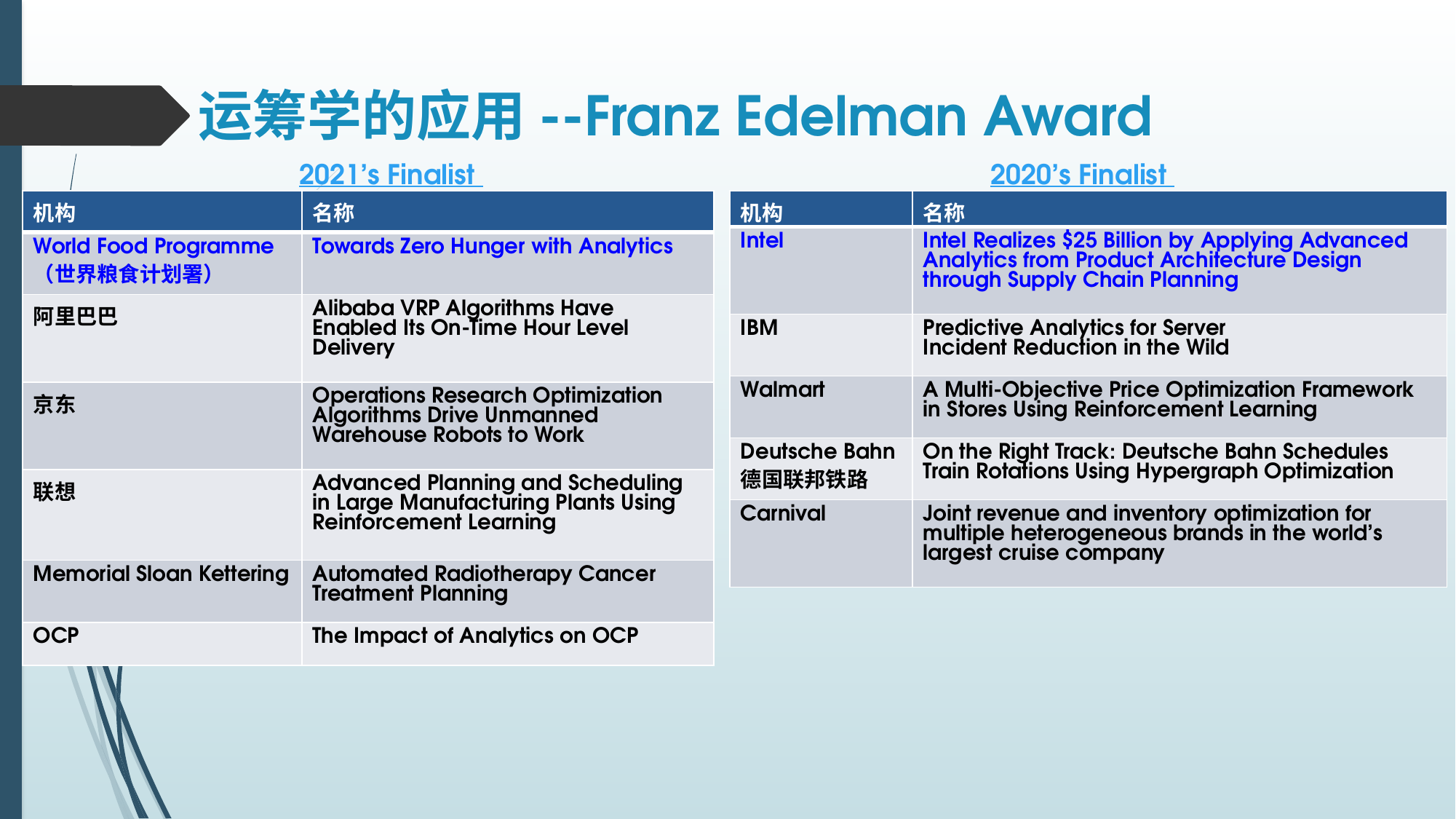

# 运筹学的应用--Franz Edelman Award
2021’s Finalist

2020’s Finalist

| 机构 | 名称 |
| --- | --- |
| World Food Programme （世界粮食计划署） | Towards Zero Hunger with Analytics |
| 阿里巴巴 | Alibaba VRP Algorithms Have Enabled Its On-Time Hour Level Delivery |
| 京东 | Operations Research Optimization Algorithms Drive Unmanned Warehouse Robots to Work |
| 联想 | Advanced Planning and Scheduling in Large Manufacturing Plants Using Reinforcement Learning |
| Memorial Sloan Kettering | Automated Radiotherapy Cancer Treatment Planning |
| OCP | The Impact of Analytics on OCP |
| 机构 | 名称 |
| --- | --- |
| Intel | Intel Realizes $25 Billion by Applying Advanced Analytics from Product Architecture Design through Supply Chain Planning |
| IBM | Predictive Analytics for Server Incident Reduction in the Wild |
| Walmart | A Multi-Objective Price Optimization Framework in Stores Using Reinforcement Learning |
| Deutsche Bahn 德国联邦铁路 | On the Right Track: Deutsche Bahn Schedules Train Rotations Using Hypergraph Optimization |
| Carnival | Joint revenue and inventory optimization for multiple heterogeneous brands in the world’s largest cruise company |